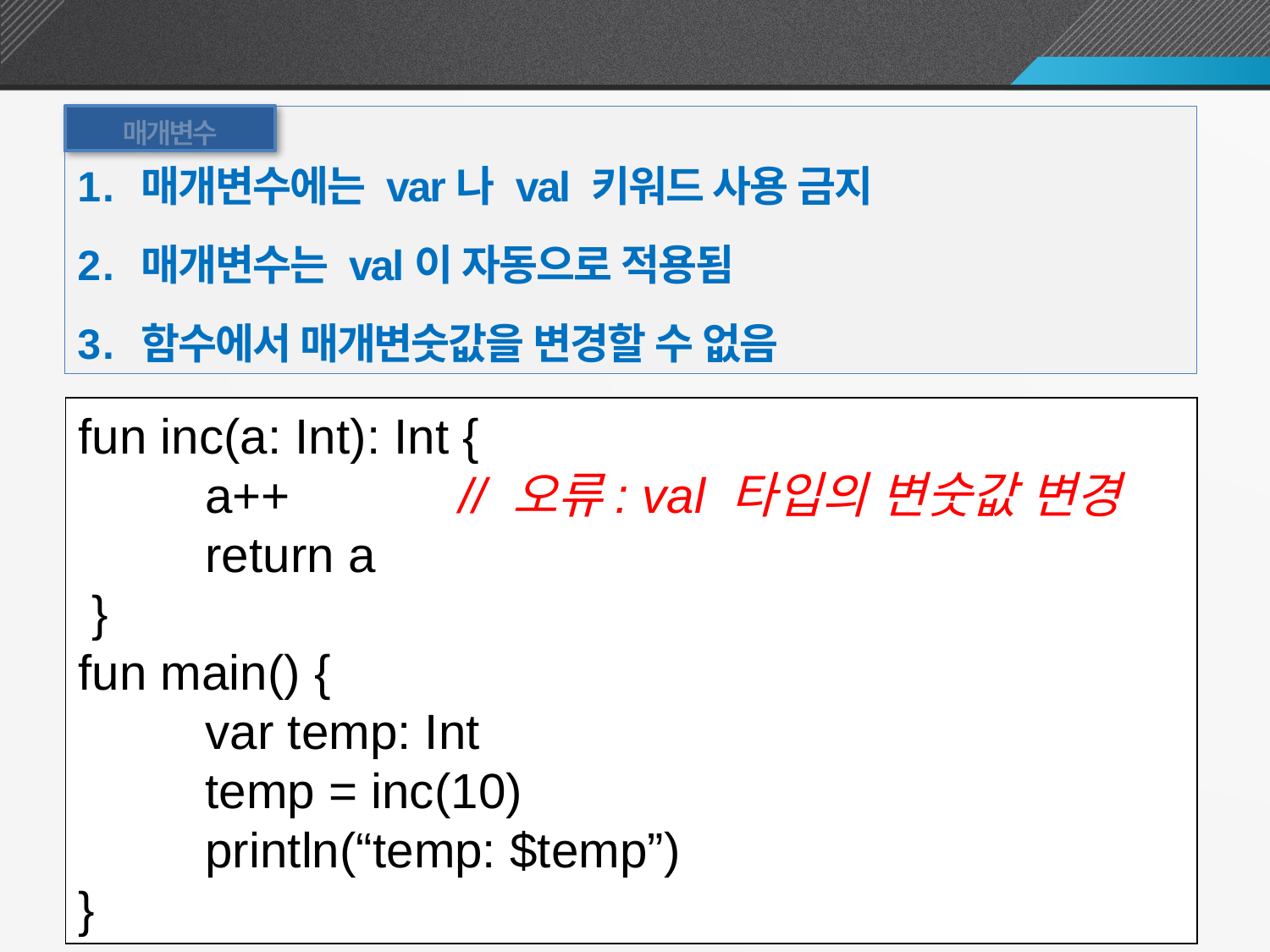

함수의 매개변수
매개변수

매개변수에는 var나 val 키워드 사용 금지
매개변수는 val이 자동으로 적용됨
함수에서 매개변숫값을 변경할 수 없음
fun inc(a: Int): Int {
	a++		// 오류: val 타입의 변숫값 변경
	return a
 }
fun main() {
	var temp: Int
	temp = inc(10)
	println(“temp: $temp”)
}